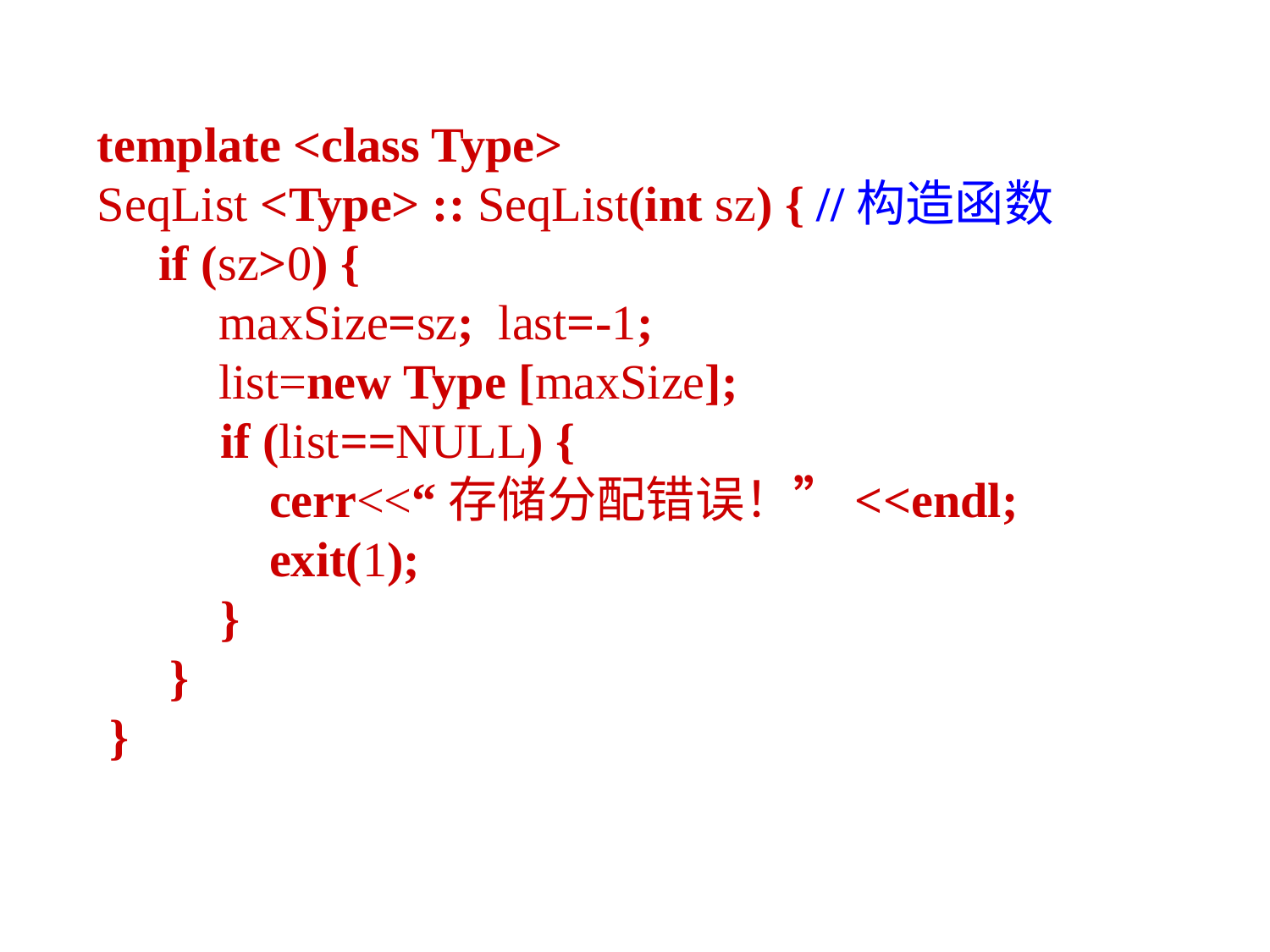

template <class Type>
SeqList <Type> :: SeqList(int sz) { //构造函数
     if (sz>0) {
	      maxSize=sz;  last=-1;
	      list=new Type [maxSize];
          if (list==NULL) {
              cerr<<“存储分配错误！”<<endl;
              exit(1);
          }
	  }
 }
51